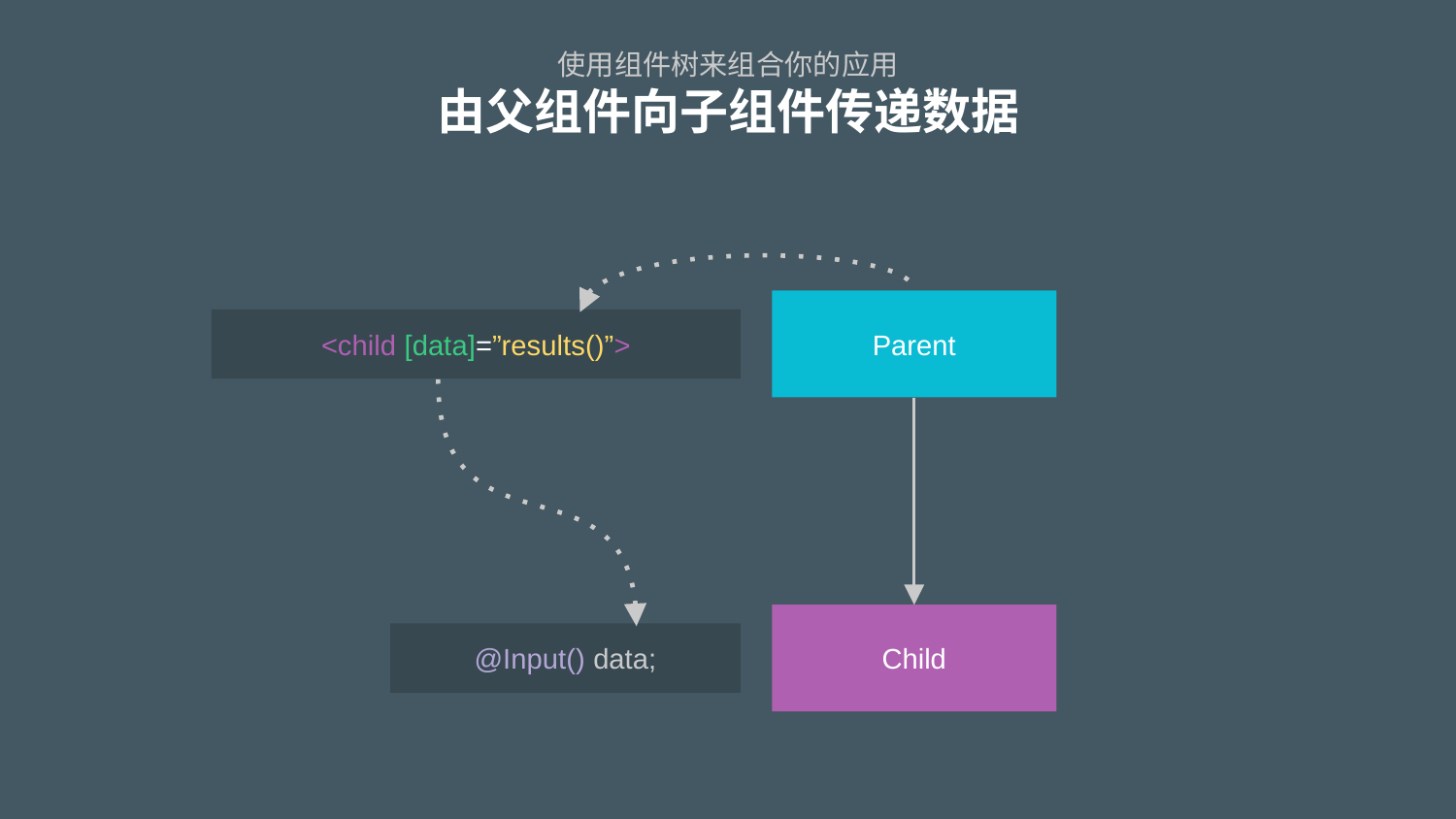

# 使用组件树来组合你的应用 由父组件向子组件传递数据
Parent
<child [data]=”results()”>

Child
@Input() data;